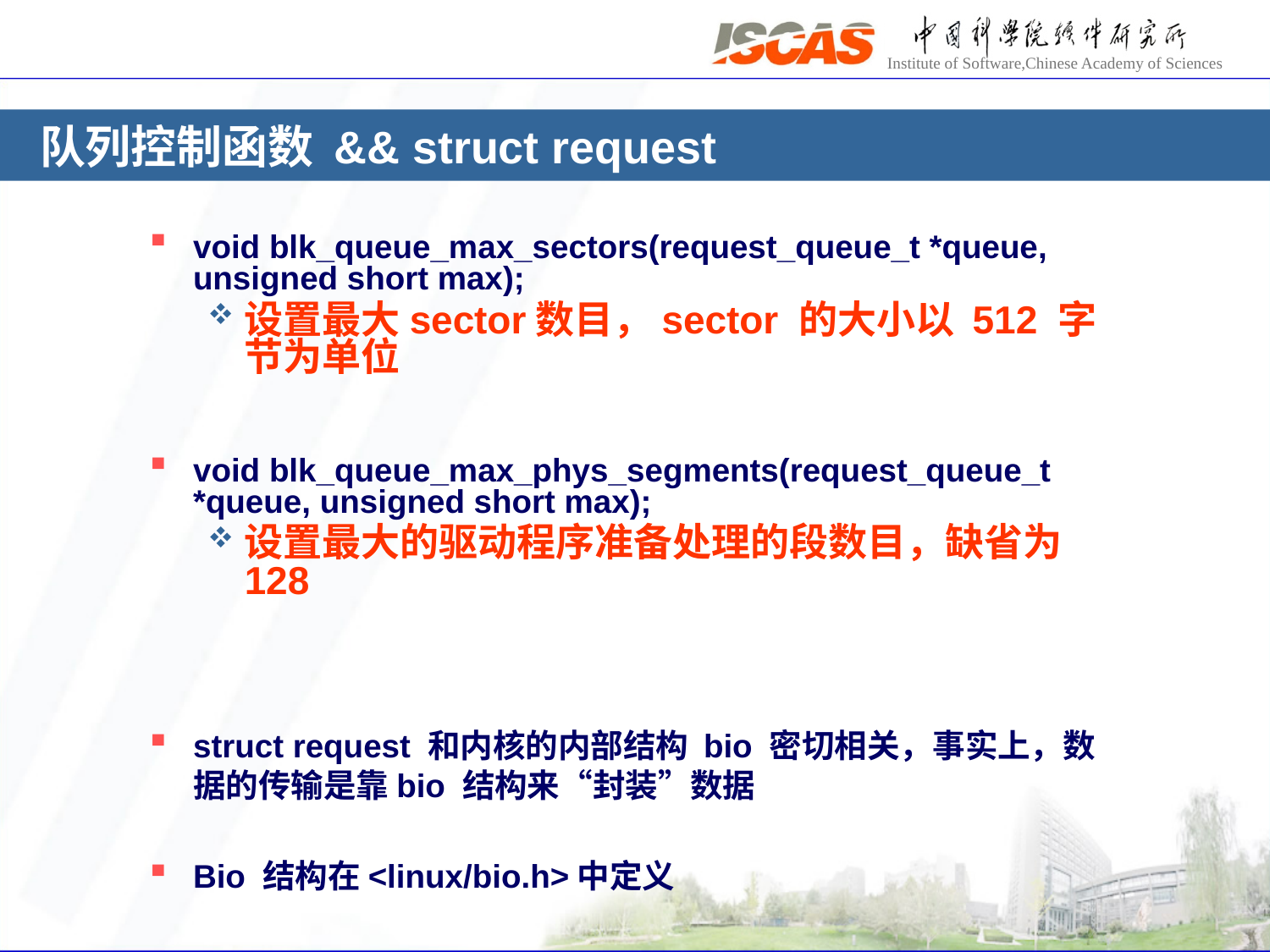

# 队列控制函数 && struct request
void blk_queue_max_sectors(request_queue_t *queue, unsigned short max);
设置最大sector数目，sector 的大小以 512 字节为单位

void blk_queue_max_phys_segments(request_queue_t *queue, unsigned short max);
设置最大的驱动程序准备处理的段数目，缺省为128

struct request 和内核的内部结构 bio 密切相关，事实上，数据的传输是靠bio 结构来“封装”数据

Bio 结构在<linux/bio.h>中定义